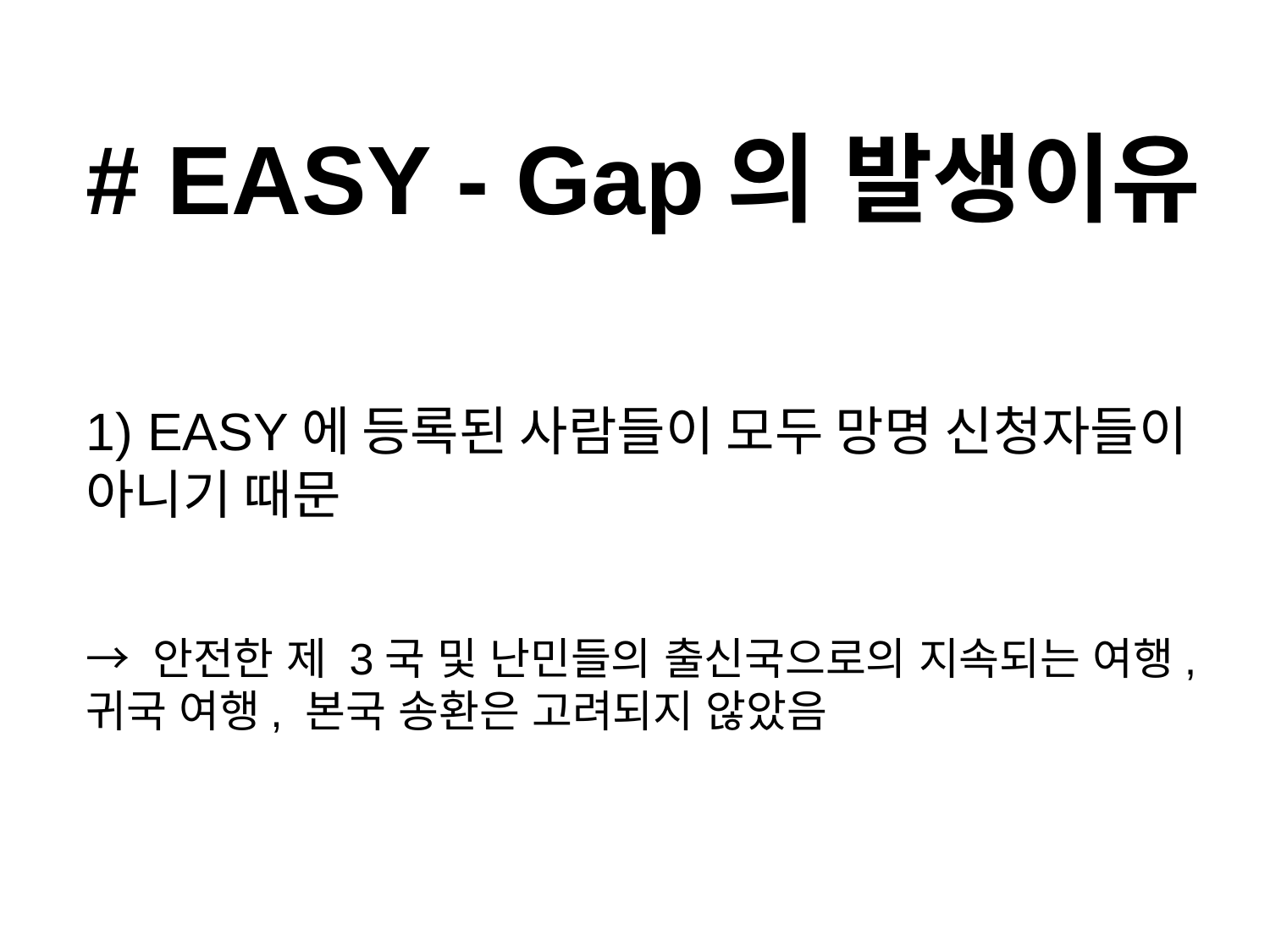

# # EASY - Gap의 발생이유
1) EASY에 등록된 사람들이 모두 망명 신청자들이 아니기 때문

→ 안전한 제 3국 및 난민들의 출신국으로의 지속되는 여행, 귀국 여행, 본국 송환은 고려되지 않았음